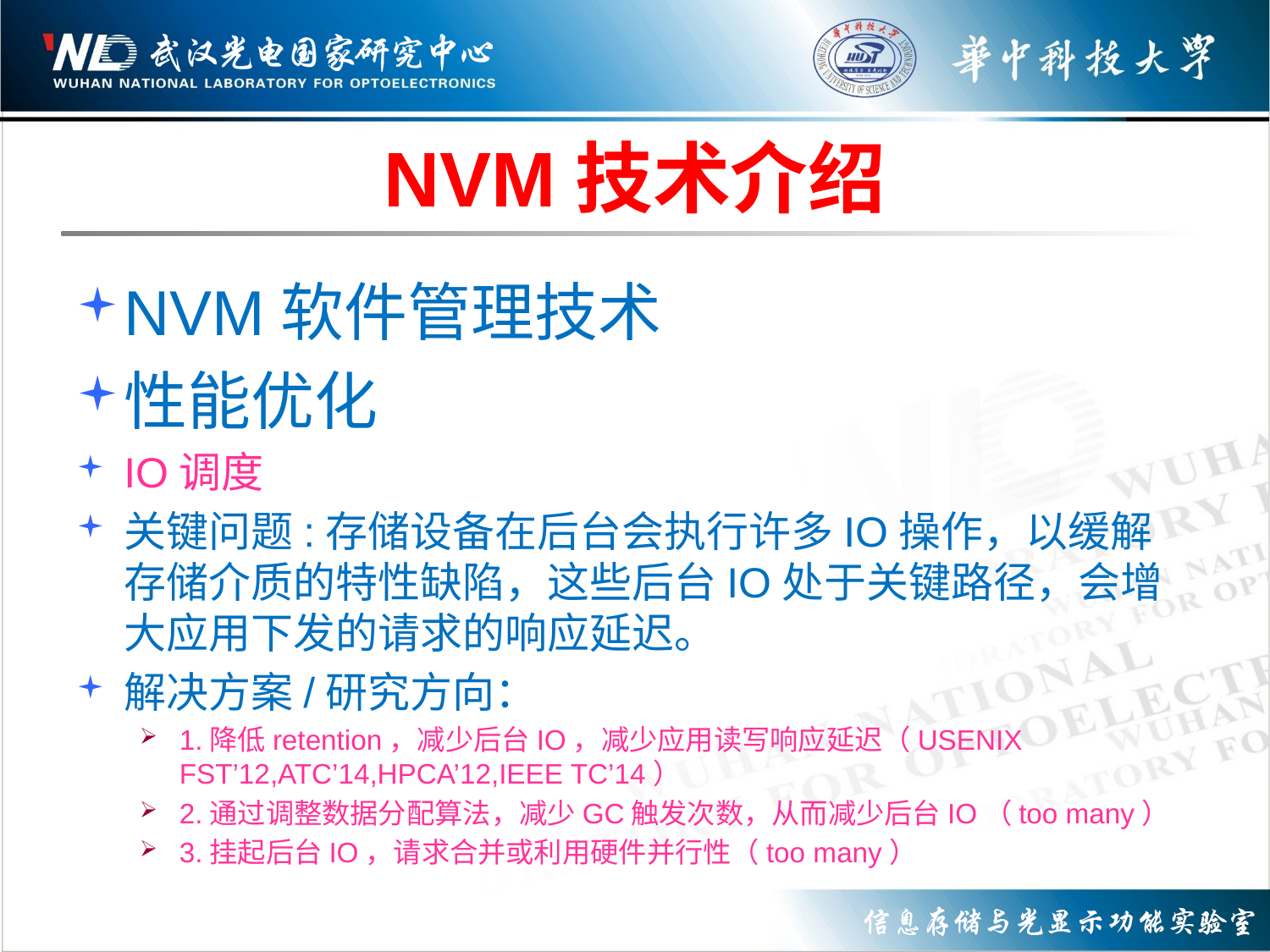

# NVM技术介绍
NVM软件管理技术
性能优化
IO调度
关键问题:存储设备在后台会执行许多IO操作，以缓解存储介质的特性缺陷，这些后台IO处于关键路径，会增大应用下发的请求的响应延迟。
解决方案/研究方向：
1.降低retention，减少后台IO，减少应用读写响应延迟（USENIX FST’12,ATC’14,HPCA’12,IEEE TC’14）
2.通过调整数据分配算法，减少GC触发次数，从而减少后台IO（too many）
3.挂起后台IO，请求合并或利用硬件并行性（too many）